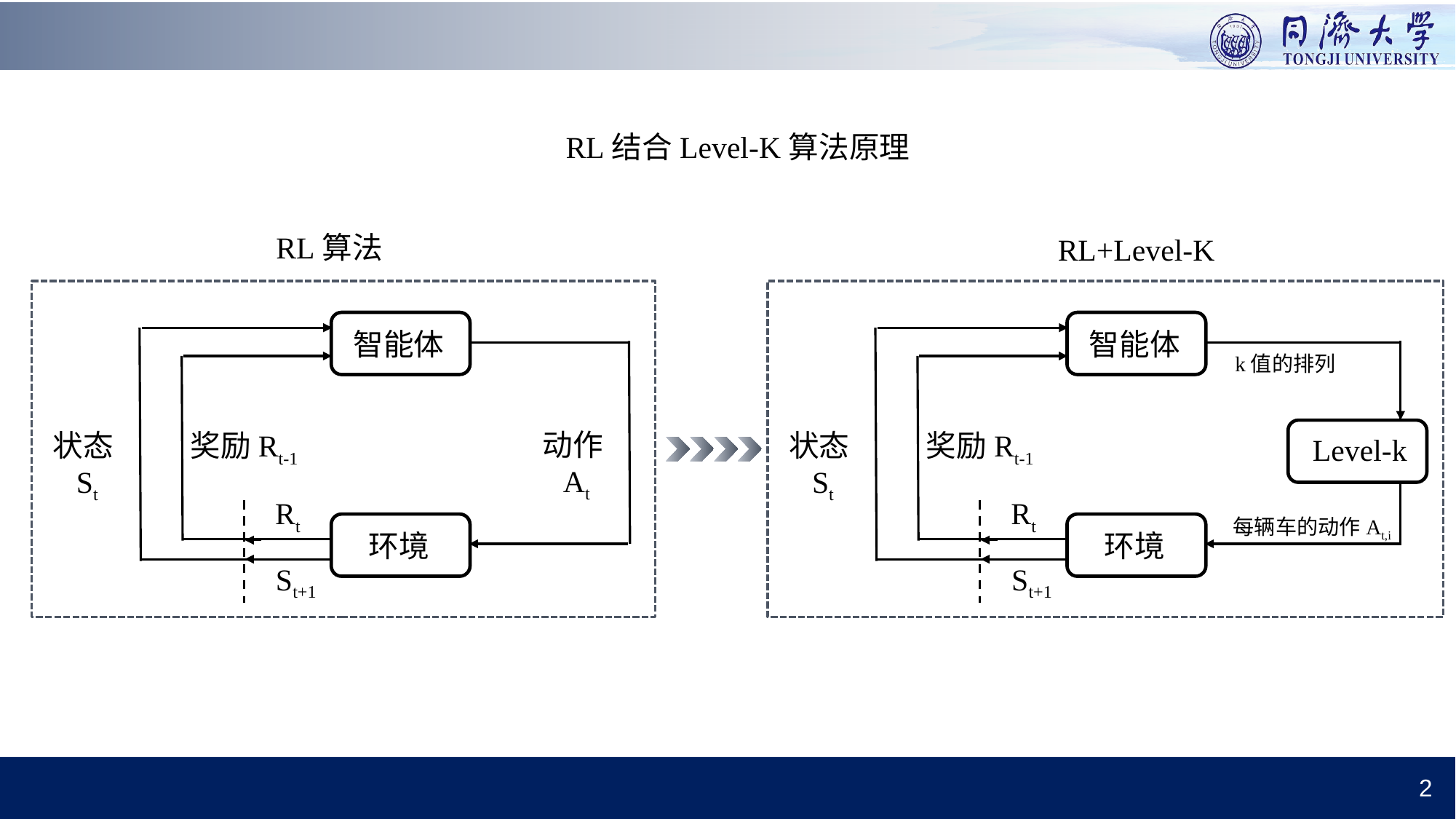

RL结合Level-K算法原理
RL算法
RL+Level-K

智能体
动作At
状态St
奖励Rt-1
Rt

环境
St+1

智能体
k值的排列

Level-k
状态St
奖励Rt-1
Rt
每辆车的动作At,i

环境
St+1

2